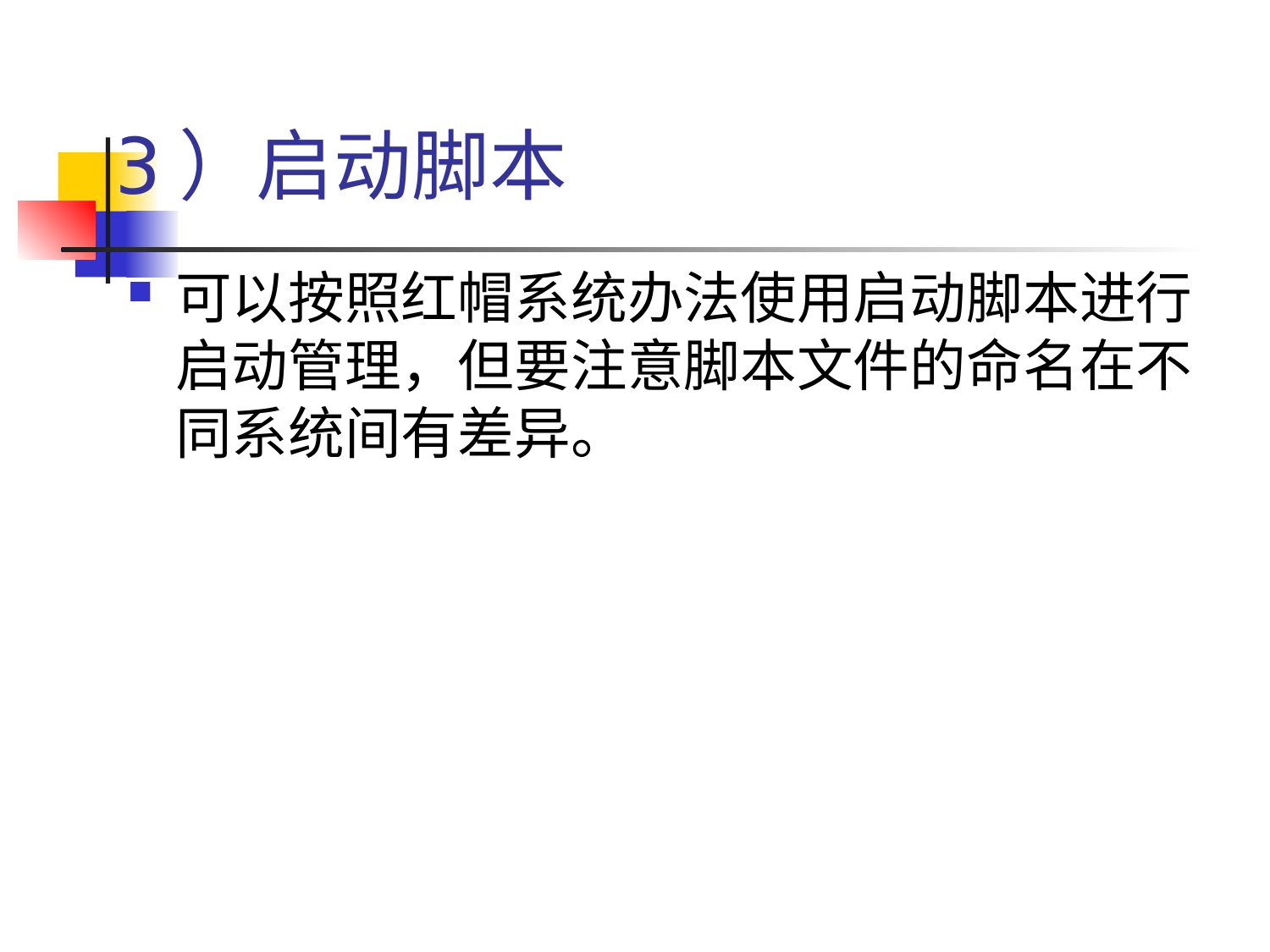

# 3）启动脚本
可以按照红帽系统办法使用启动脚本进行启动管理，但要注意脚本文件的命名在不同系统间有差异。